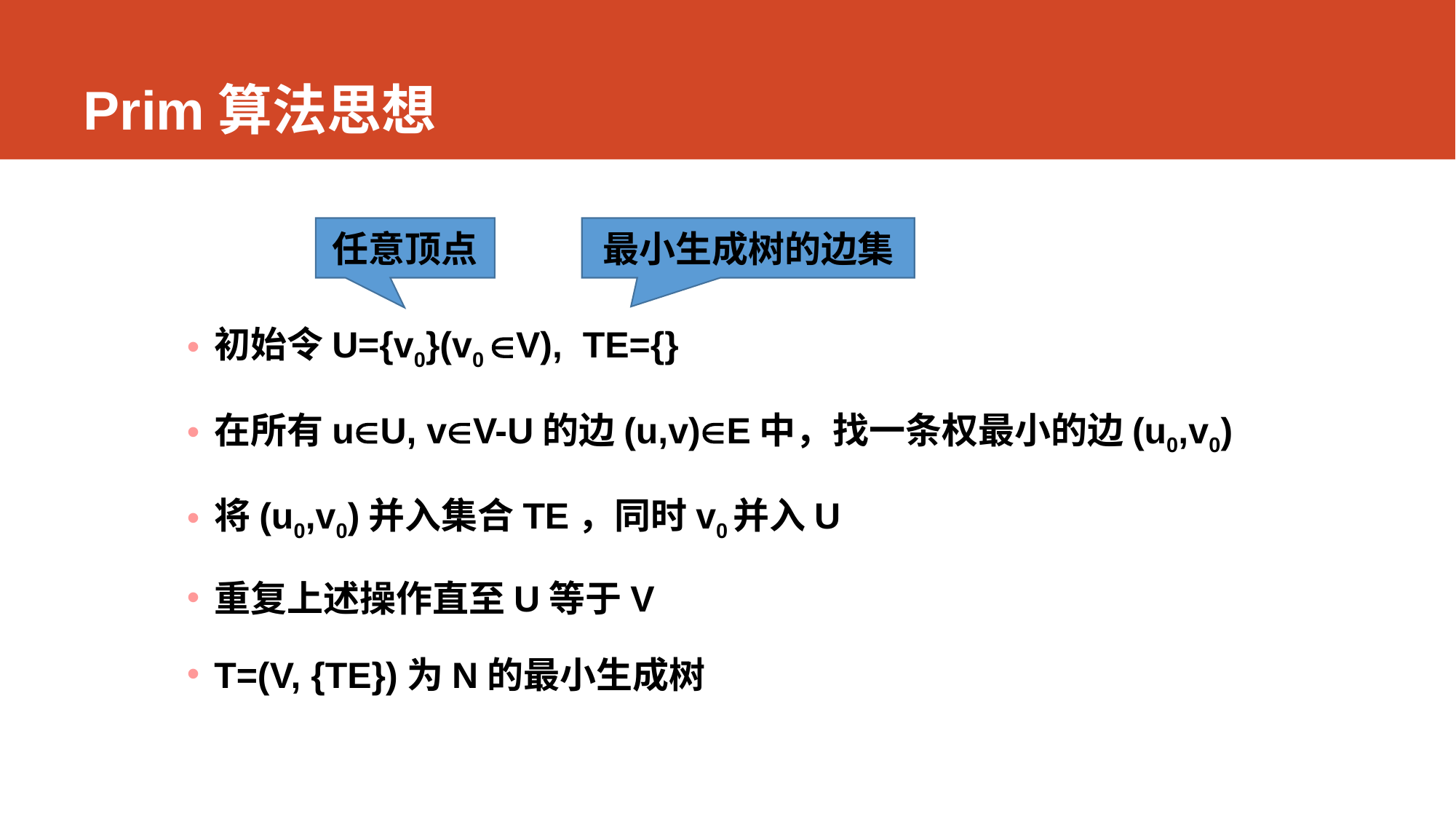

# Prim算法思想
任意顶点
最小生成树的边集
初始令U={v0}(v0 ∈V),  TE={}
在所有u∈U, v∈V-U的边(u,v)∈E中，找一条权最小的边(u0,v0)
将(u0,v0)并入集合TE，同时v0并入U
重复上述操作直至U等于V
T=(V, {TE})为N的最小生成树